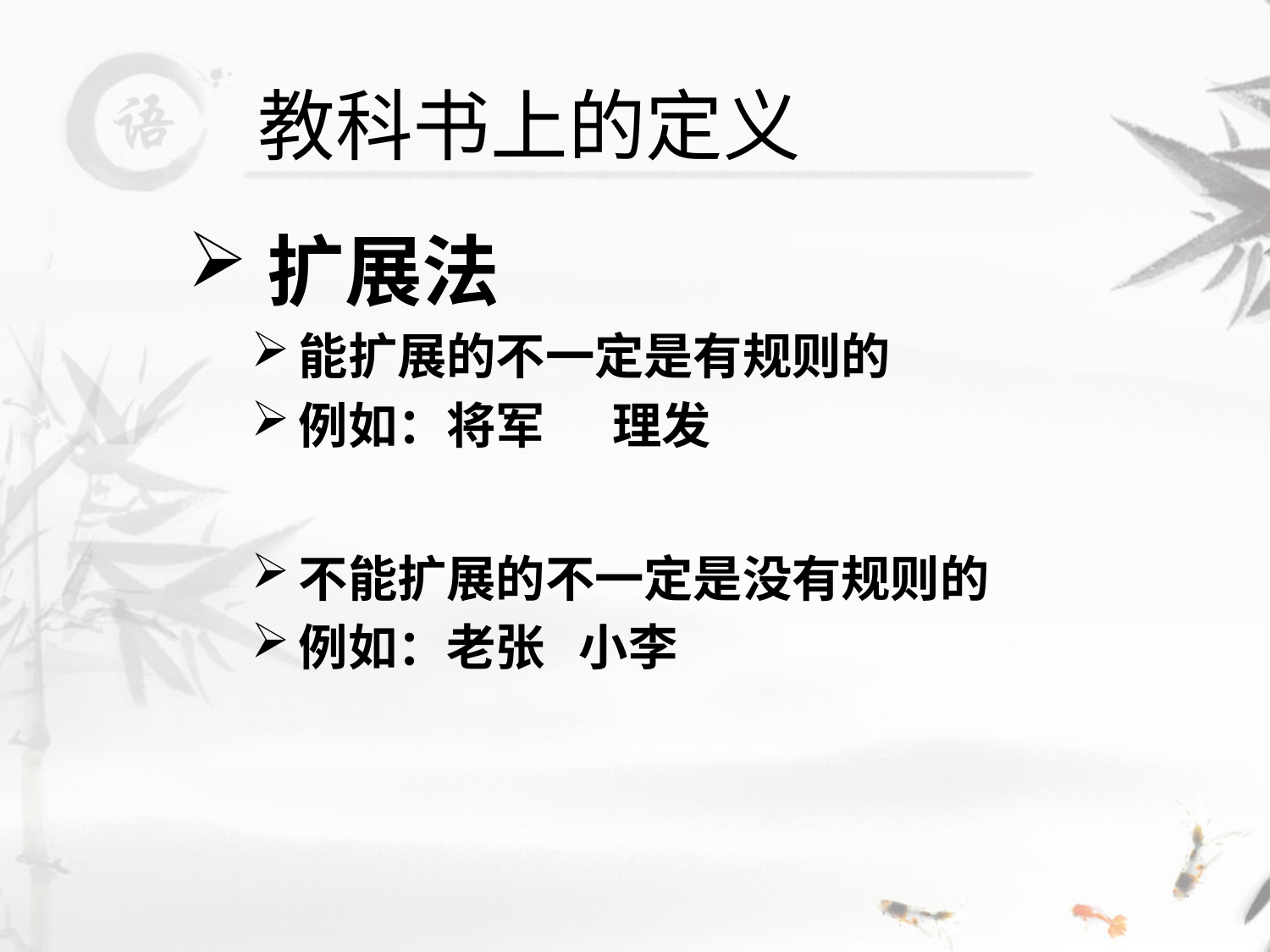

# 教科书上的定义
扩展法
能扩展的不一定是有规则的
例如：将军      理发

不能扩展的不一定是没有规则的
例如：老张   小李